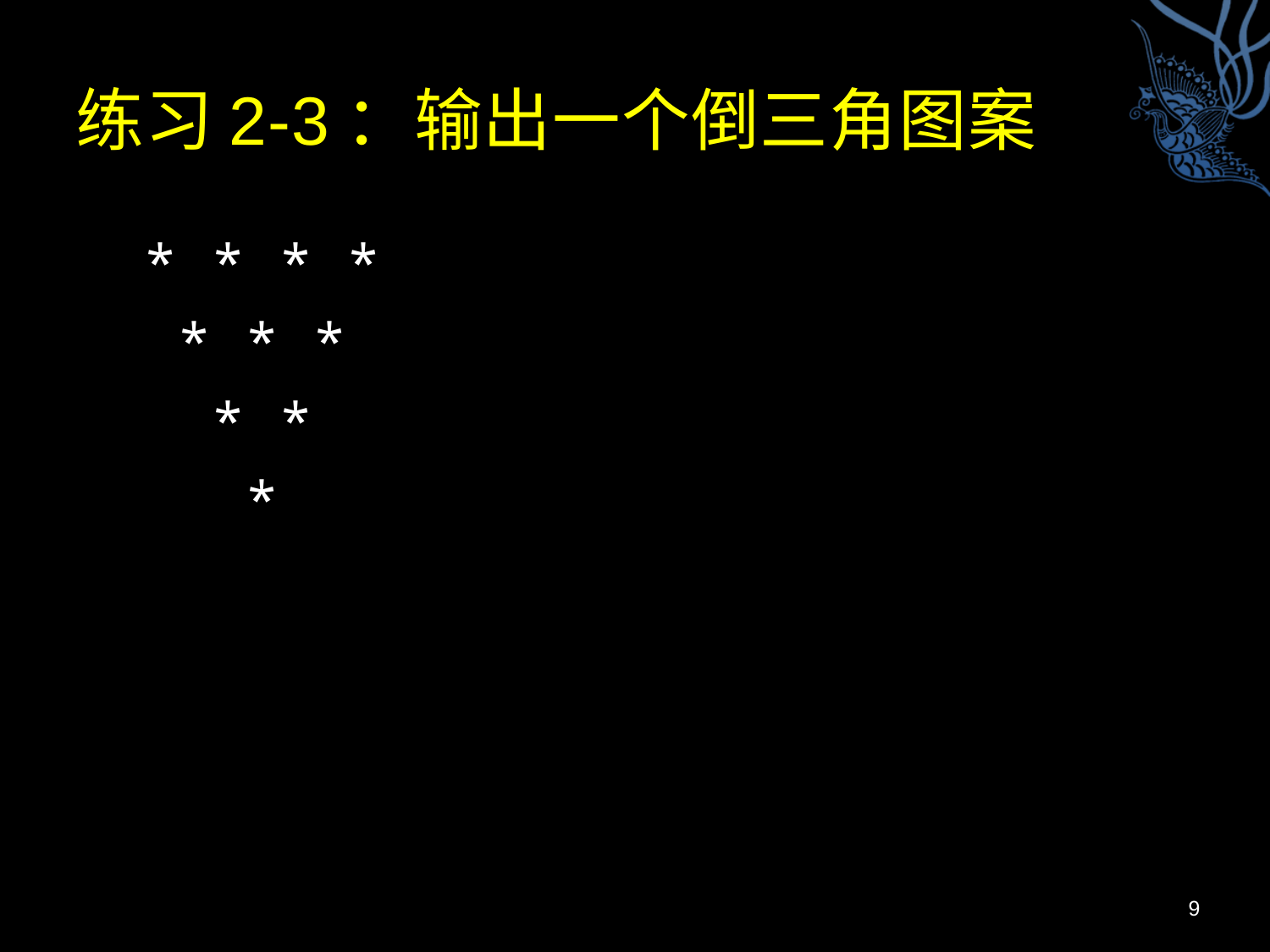

# 练习2-3：输出一个倒三角图案
  * * * *
   * * *
    * *
     *
9